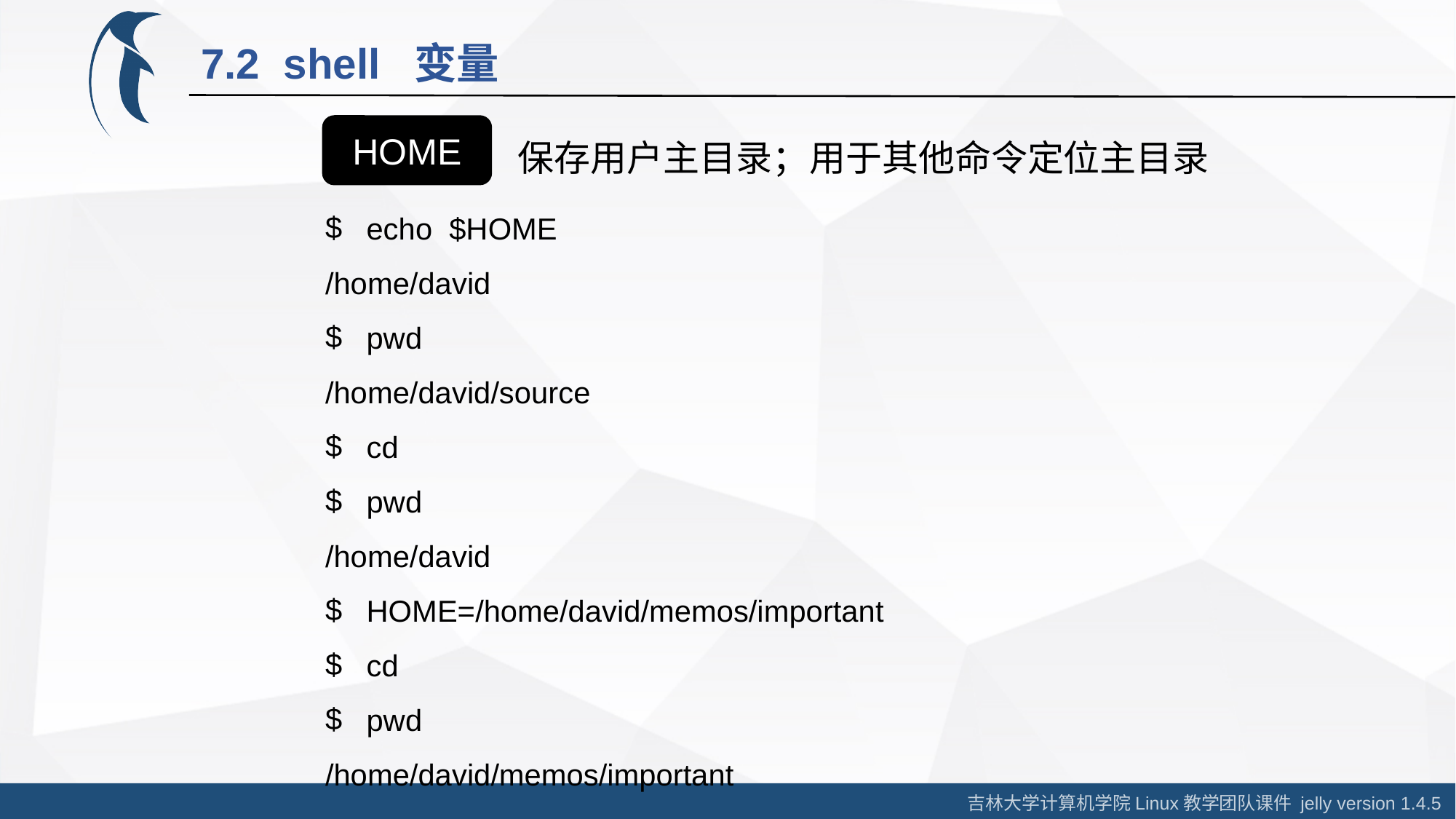

7.2  shell  变量
保存用户主目录；用于其他命令定位主目录
HOME
echo  $HOME
/home/david
pwd
/home/david/source
cd
pwd
/home/david
HOME=/home/david/memos/important
cd
pwd
/home/david/memos/important